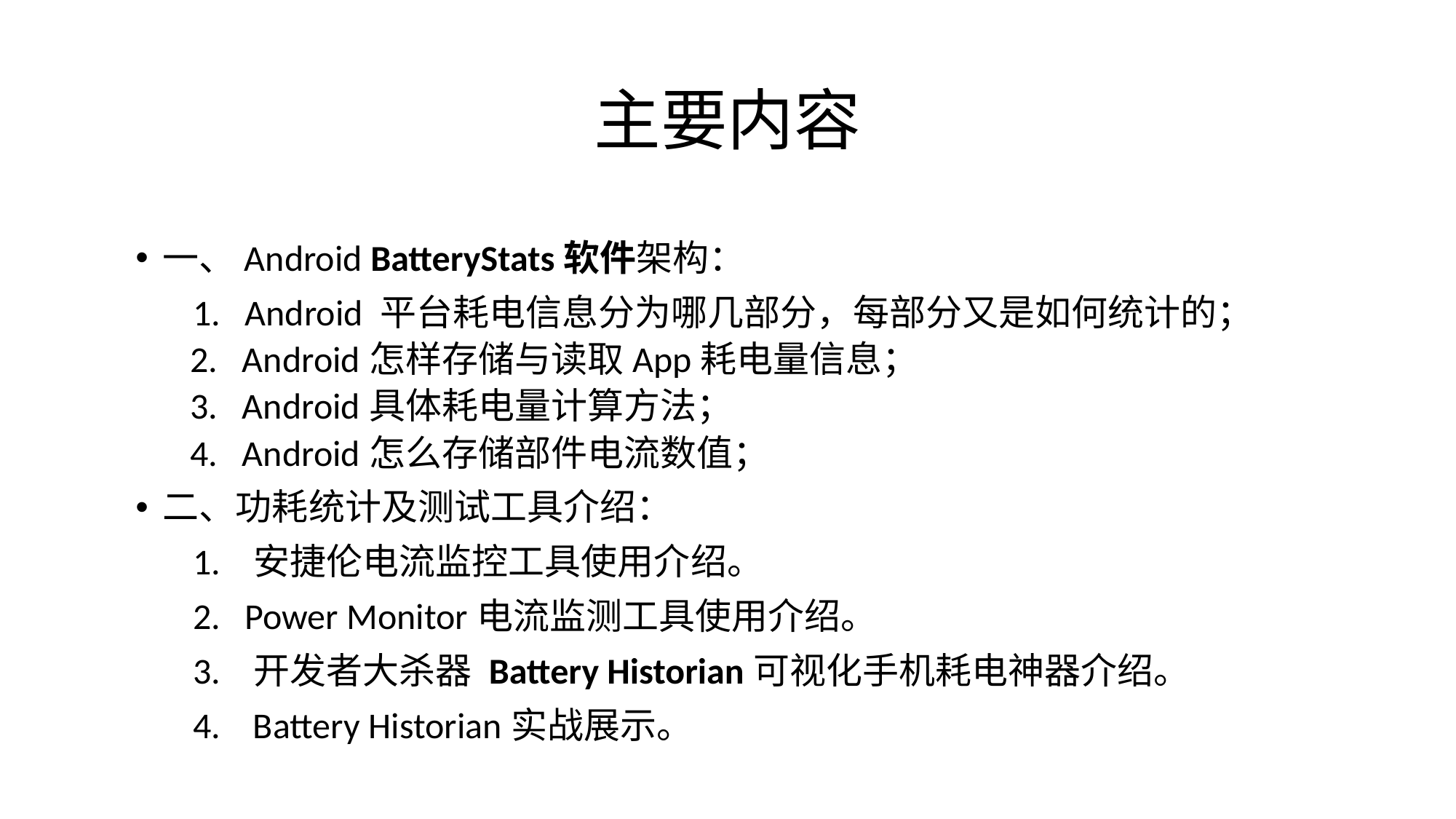

# 主要内容
一、Android BatteryStats软件架构：
       1.   Android 平台耗电信息分为哪几部分，每部分又是如何统计的；
2.   Android怎样存储与读取App耗电量信息；
3.   Android具体耗电量计算方法；
4.   Android怎么存储部件电流数值；
二、功耗统计及测试工具介绍：
       1.   安捷伦电流监控工具使用介绍。
       2.   Power Monitor电流监测工具使用介绍。
       3.   开发者大杀器 Battery Historian可视化手机耗电神器介绍。
       4.    Battery Historian实战展示。